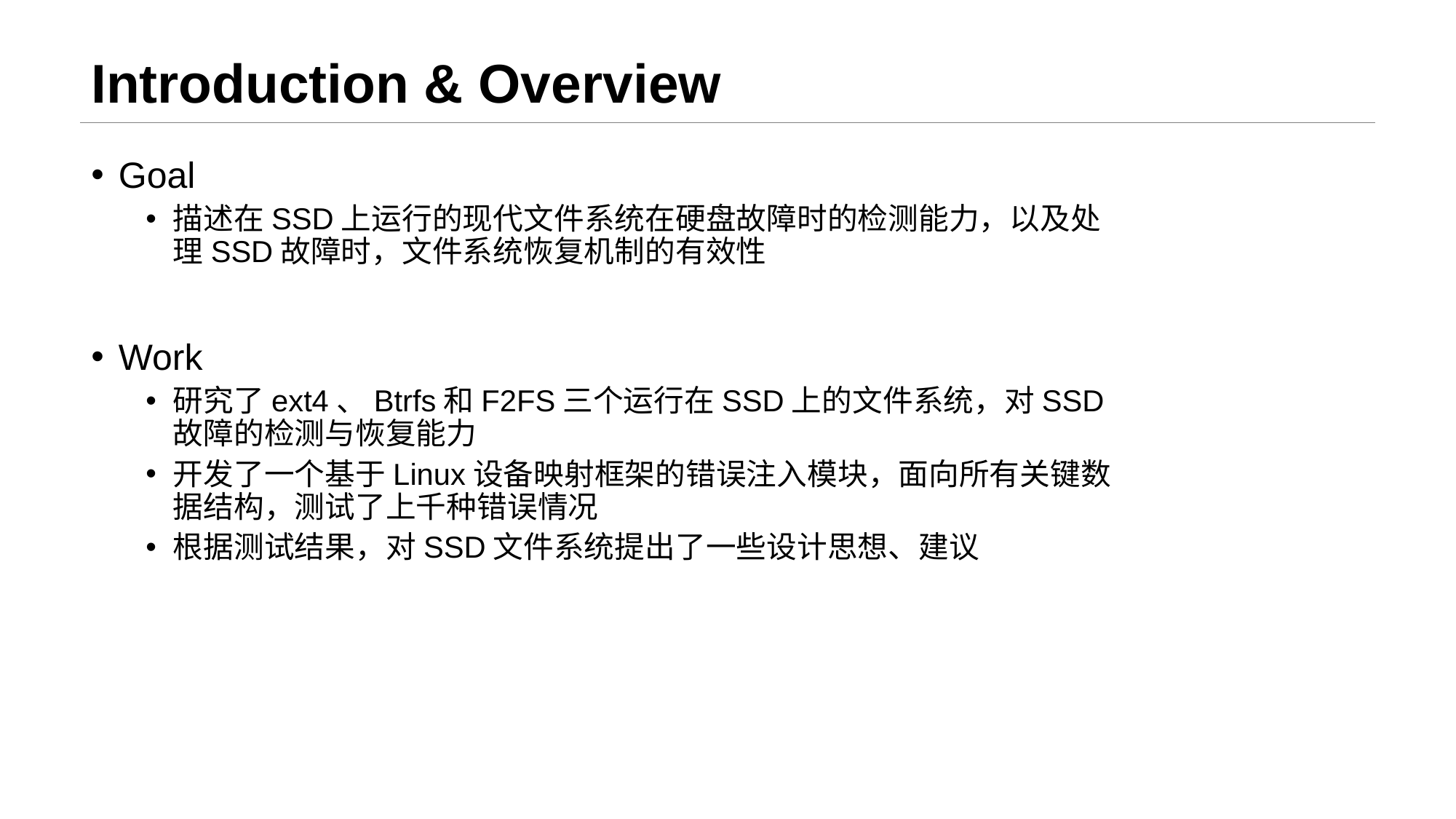

# Introduction & Overview
Goal
描述在SSD上运行的现代文件系统在硬盘故障时的检测能力，以及处理SSD故障时，文件系统恢复机制的有效性

Work
研究了ext4、Btrfs和F2FS三个运行在SSD上的文件系统，对SSD故障的检测与恢复能力
开发了一个基于Linux设备映射框架的错误注入模块，面向所有关键数据结构，测试了上千种错误情况
根据测试结果，对SSD文件系统提出了一些设计思想、建议